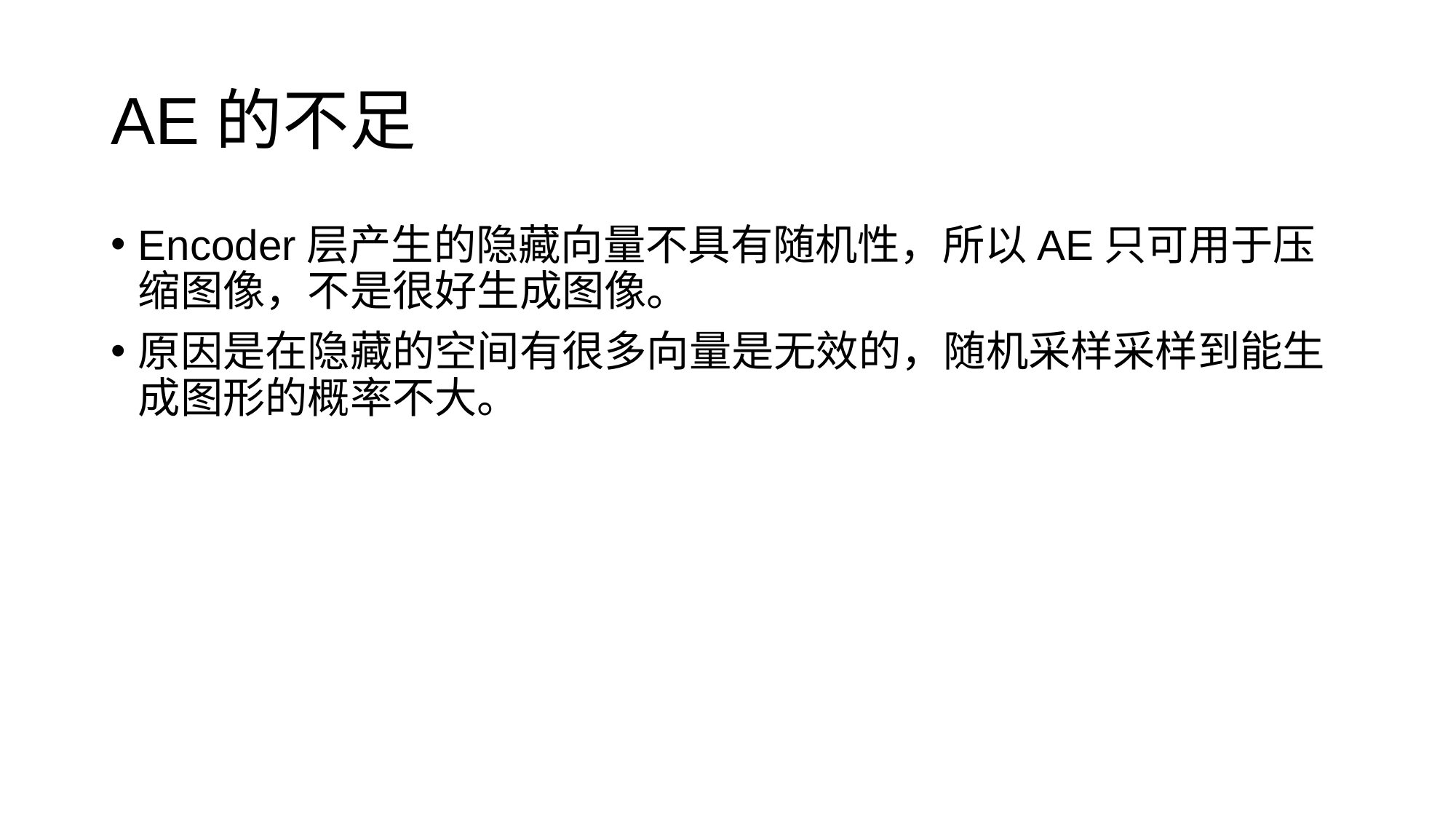

# AE的不足
Encoder层产生的隐藏向量不具有随机性，所以AE只可用于压缩图像，不是很好生成图像。
原因是在隐藏的空间有很多向量是无效的，随机采样采样到能生成图形的概率不大。